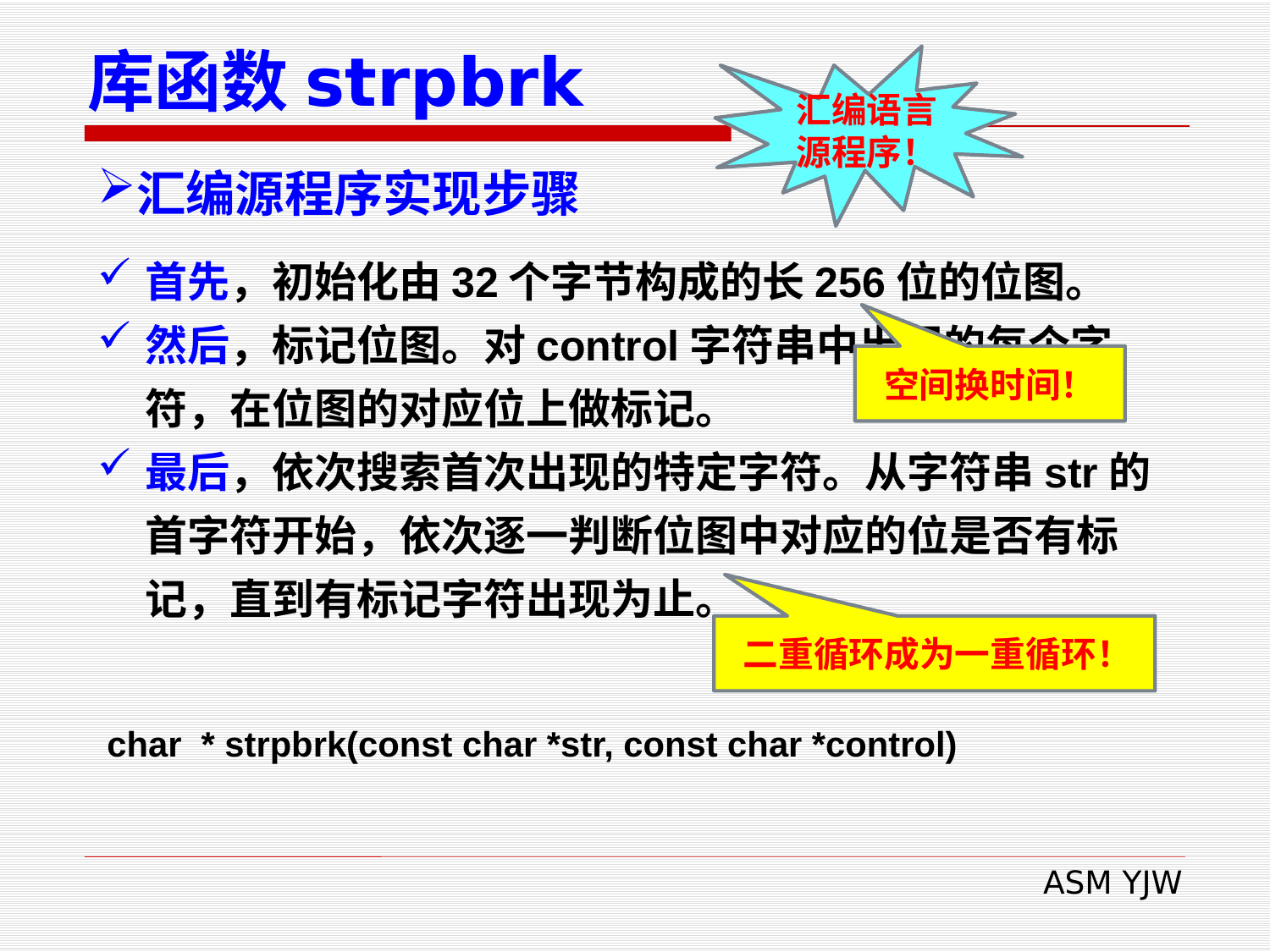

# 库函数strpbrk
汇编语言
源程序！
汇编源程序实现步骤
首先，初始化由32个字节构成的长256位的位图。
然后，标记位图。对control字符串中出现的每个字符，在位图的对应位上做标记。
最后，依次搜索首次出现的特定字符。从字符串str的首字符开始，依次逐一判断位图中对应的位是否有标记，直到有标记字符出现为止。
 空间换时间！
 二重循环成为一重循环！
 char  * strpbrk(const char *str, const char *control)